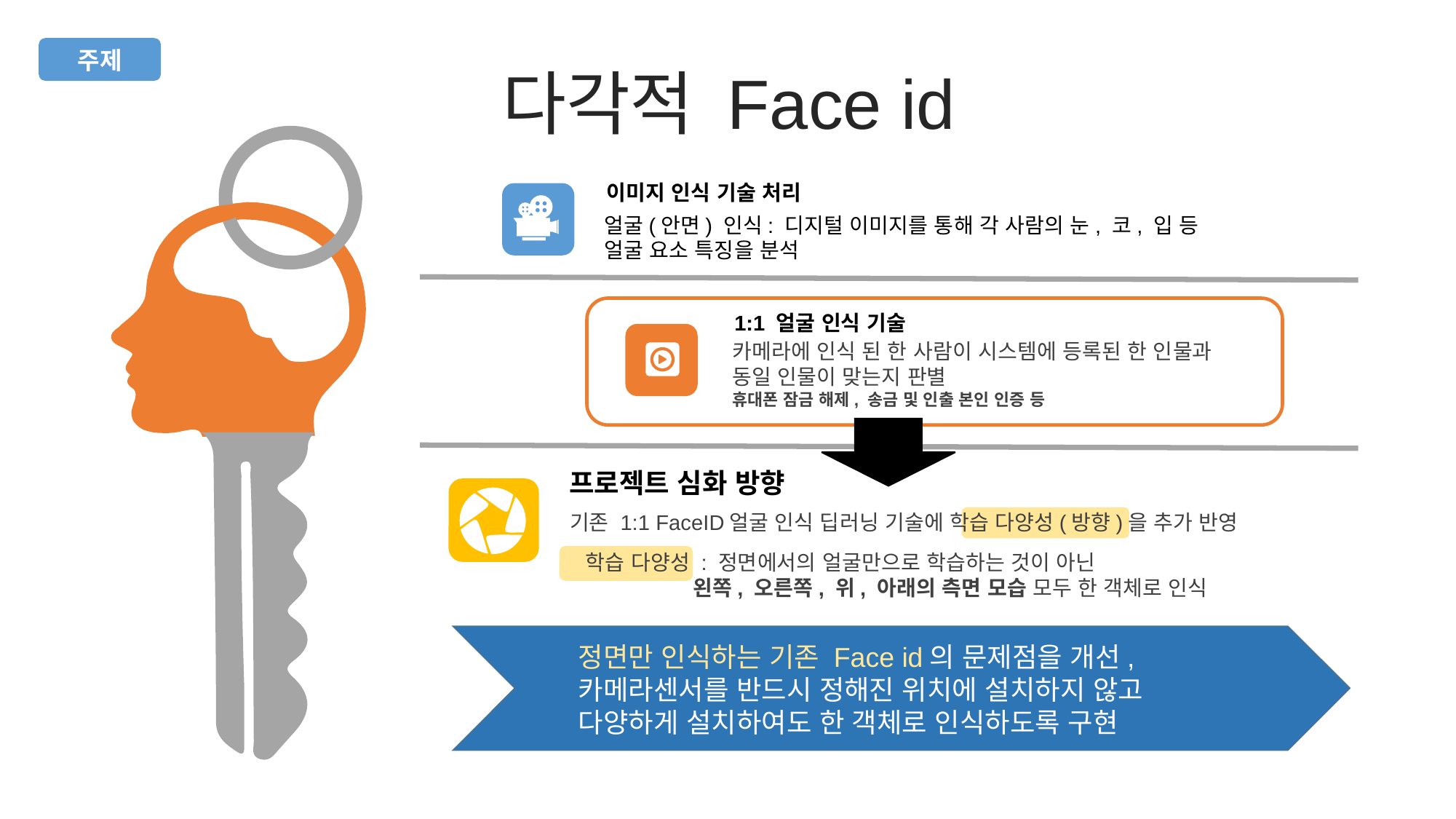

주제
다각적 Face id

이미지 인식 기술 처리
얼굴(안면) 인식: 디지털 이미지를 통해 각 사람의 눈, 코, 입 등 얼굴 요소 특징을 분석

1:1 얼굴 인식 기술
카메라에 인식 된 한 사람이 시스템에 등록된 한 인물과
동일 인물이 맞는지 판별
휴대폰 잠금 해제, 송금 및 인출 본인 인증 등

프로젝트 심화 방향

기존 1:1 FaceID얼굴 인식 딥러닝 기술에 학습 다양성(방향)을 추가 반영

학습 다양성 : 정면에서의 얼굴만으로 학습하는 것이 아닌
                 왼쪽, 오른쪽, 위, 아래의 측면 모습 모두 한 객체로 인식

정면만 인식하는 기존 Face id의 문제점을 개선,
카메라센서를 반드시 정해진 위치에 설치하지 않고
다양하게 설치하여도 한 객체로 인식하도록 구현